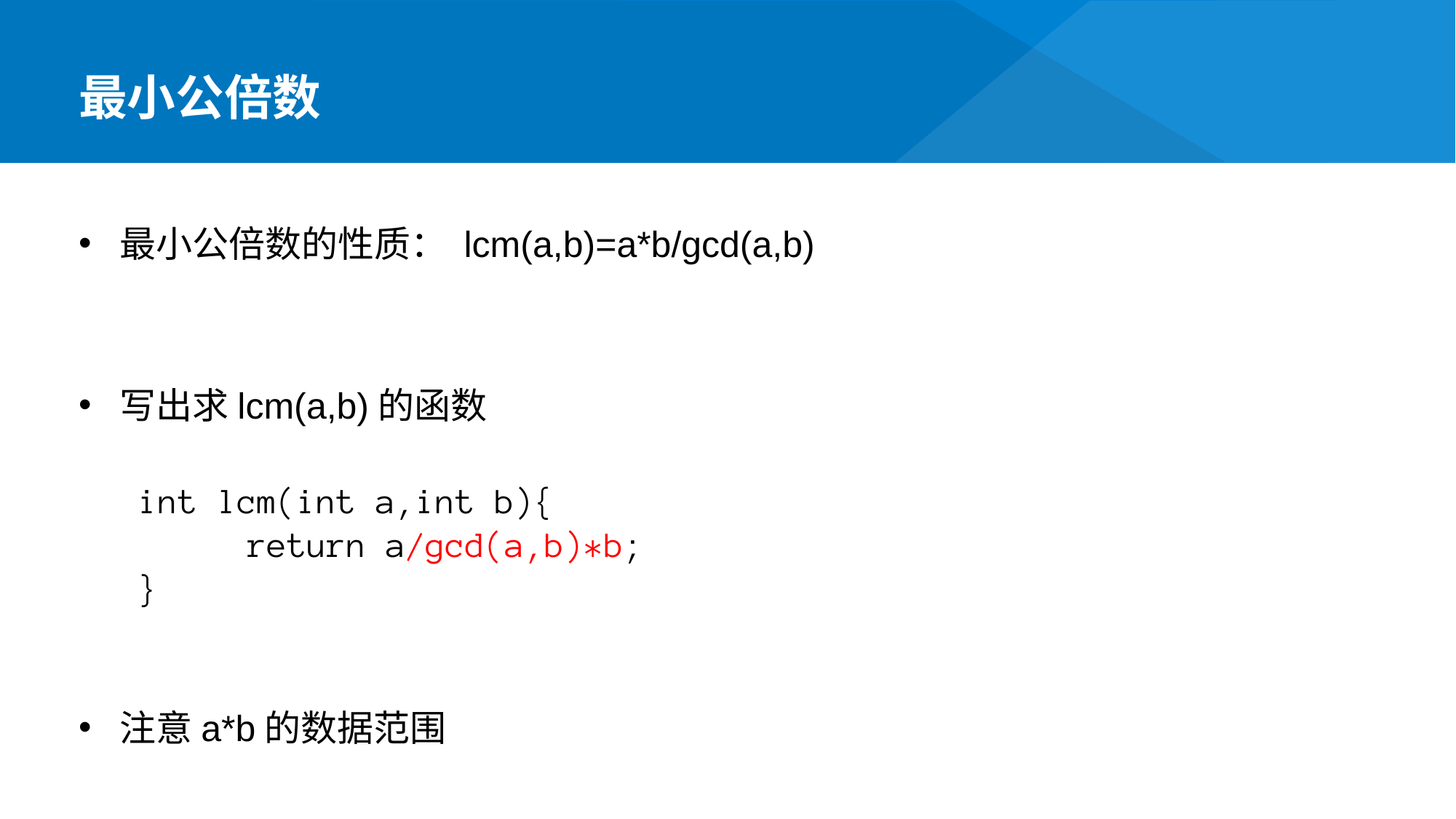

最小公倍数
最小公倍数的性质： lcm(a,b)=a*b/gcd(a,b)

写出求lcm(a,b)的函数

注意a*b的数据范围
int lcm(int a,int b){
	return a/gcd(a,b)*b;
}